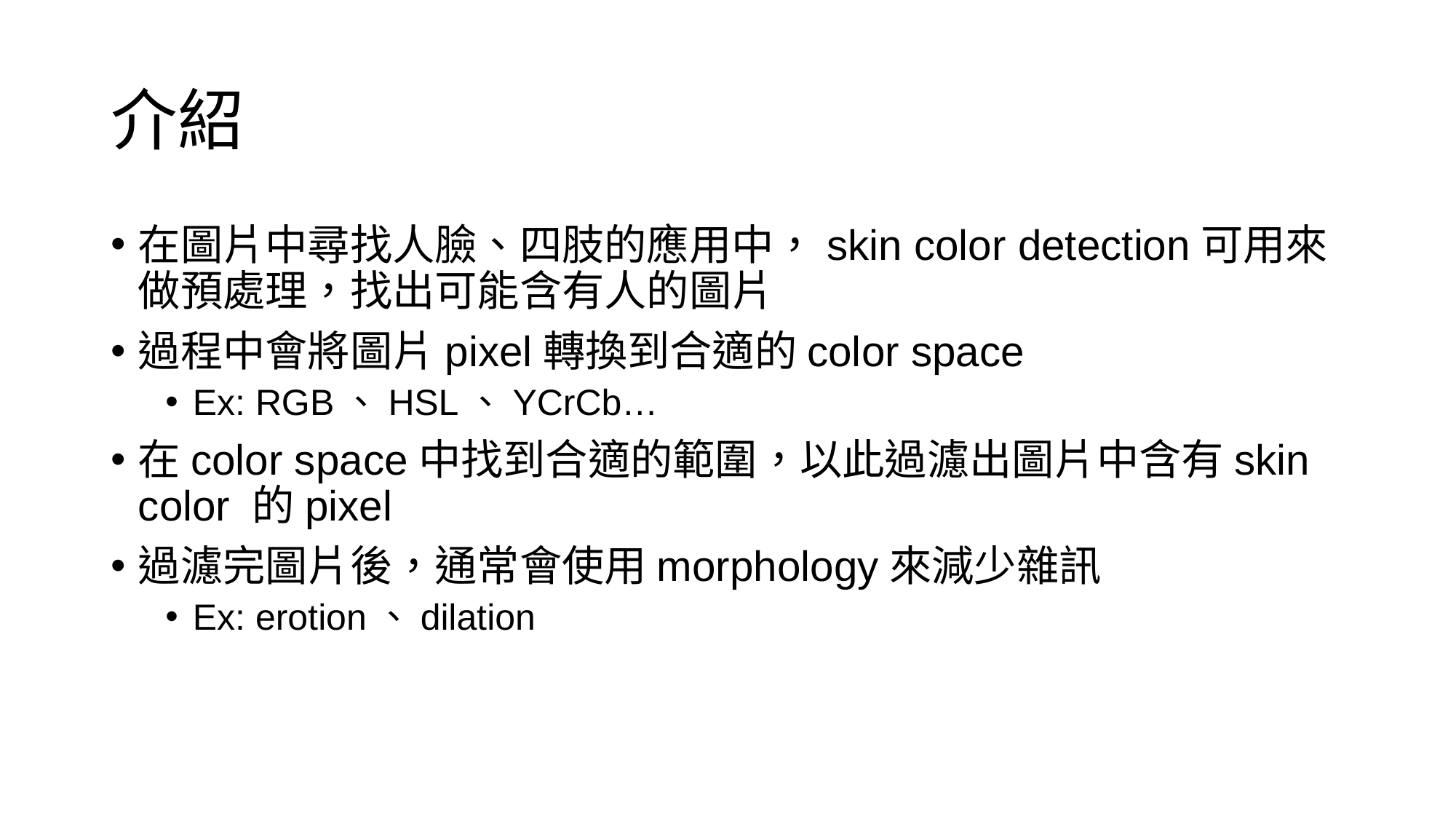

# 介紹
在圖片中尋找人臉、四肢的應用中，skin color detection可用來做預處理，找出可能含有人的圖片
過程中會將圖片pixel轉換到合適的color space
Ex: RGB、HSL、YCrCb…
在color space中找到合適的範圍，以此過濾出圖片中含有skin color 的pixel
過濾完圖片後，通常會使用morphology來減少雜訊
Ex: erotion、dilation